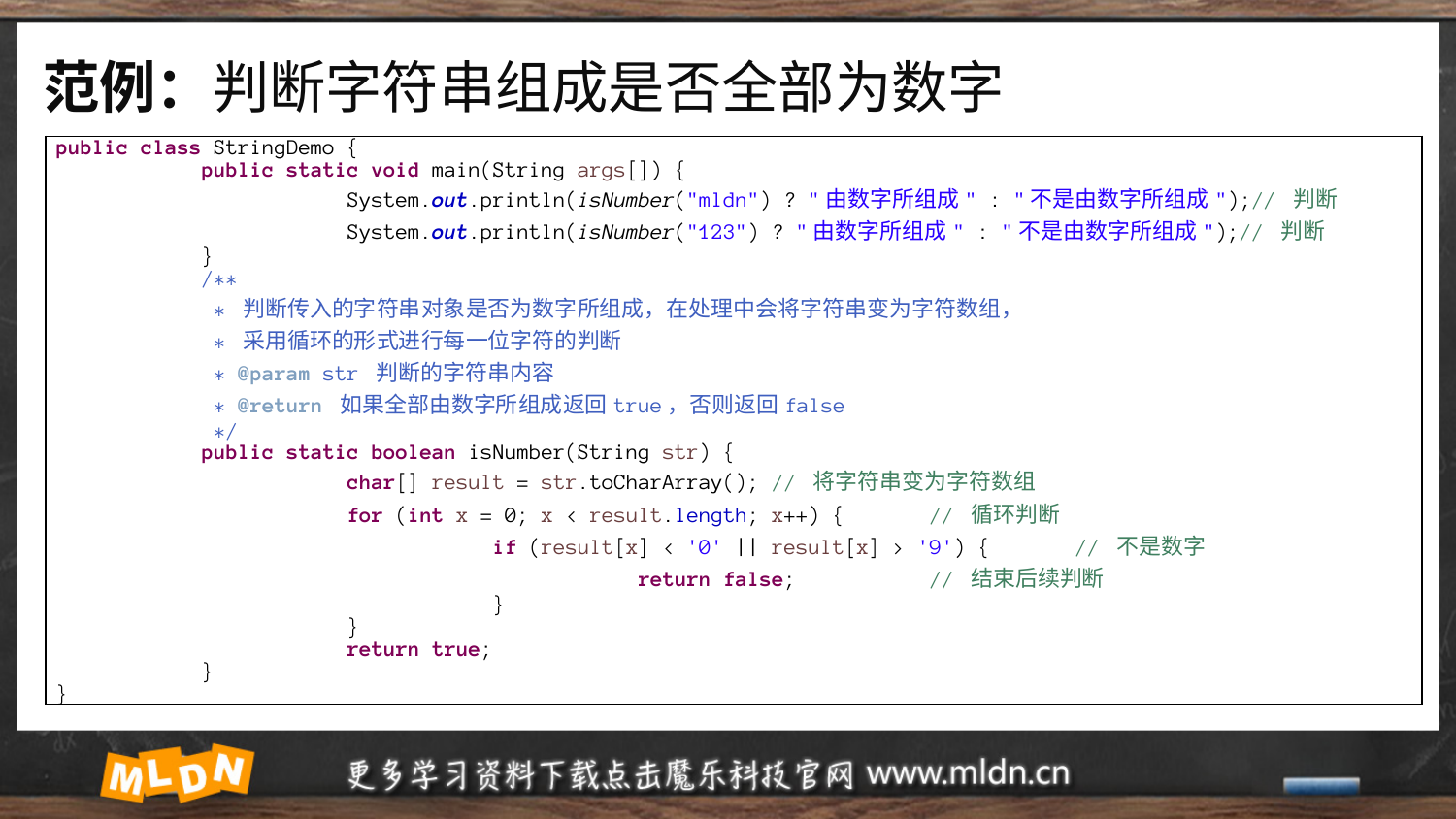

# 范例：判断字符串组成是否全部为数字
| public class StringDemo { public static void main(String args[]) { System.out.println(isNumber("mldn") ? "由数字所组成" : "不是由数字所组成");// 判断 System.out.println(isNumber("123") ? "由数字所组成" : "不是由数字所组成");// 判断 } /\*\* \* 判断传入的字符串对象是否为数字所组成，在处理中会将字符串变为字符数组， \* 采用循环的形式进行每一位字符的判断 \* @param str 判断的字符串内容 \* @return 如果全部由数字所组成返回true，否则返回false \*/ public static boolean isNumber(String str) { char[] result = str.toCharArray(); // 将字符串变为字符数组 for (int x = 0; x < result.length; x++) { // 循环判断 if (result[x] < '0' || result[x] > '9') { // 不是数字 return false; // 结束后续判断 } } return true; } } |
| --- |